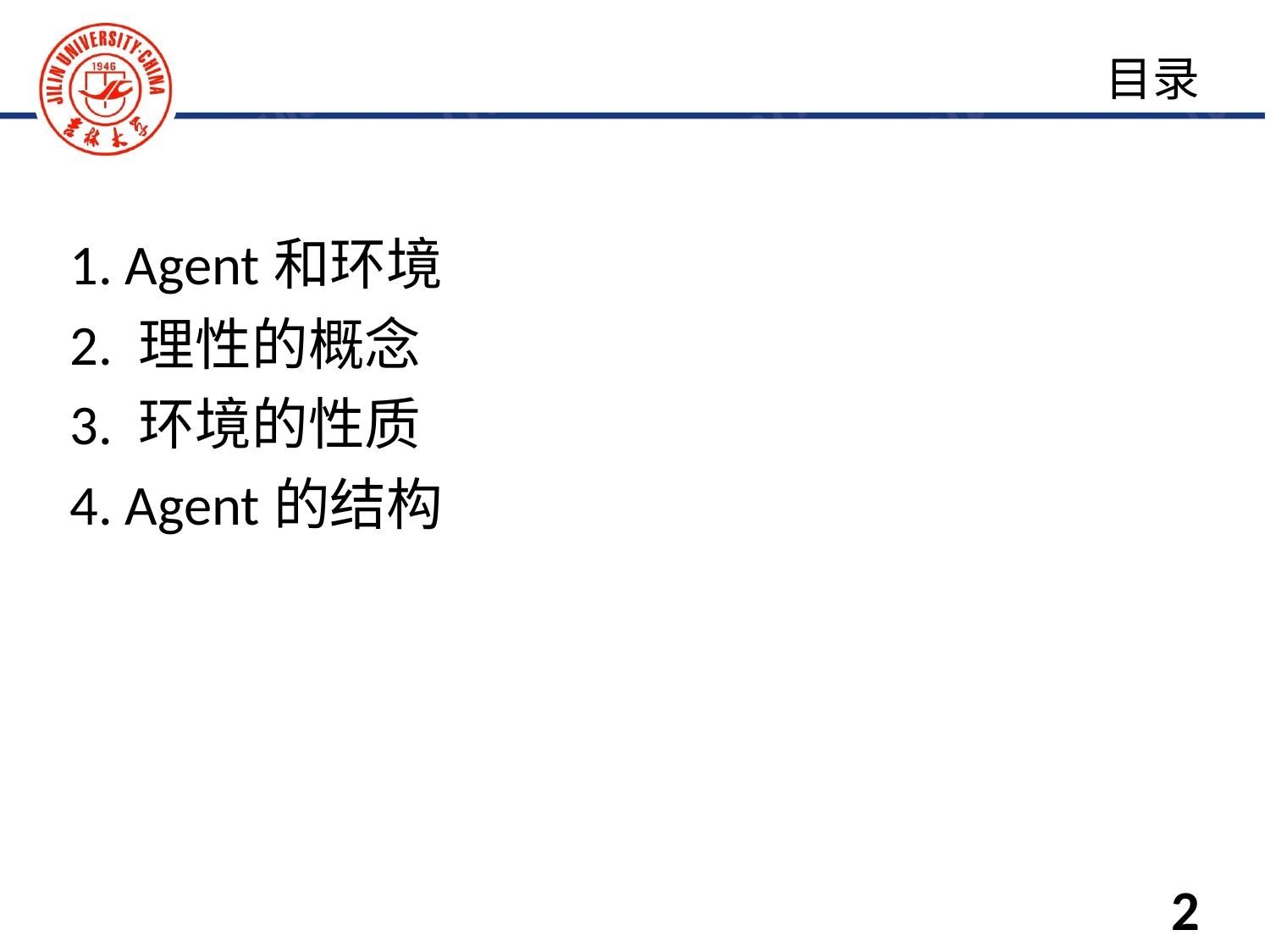

1. Agent和环境
2. 理性的概念
3. 环境的性质
4. Agent的结构
目录
2